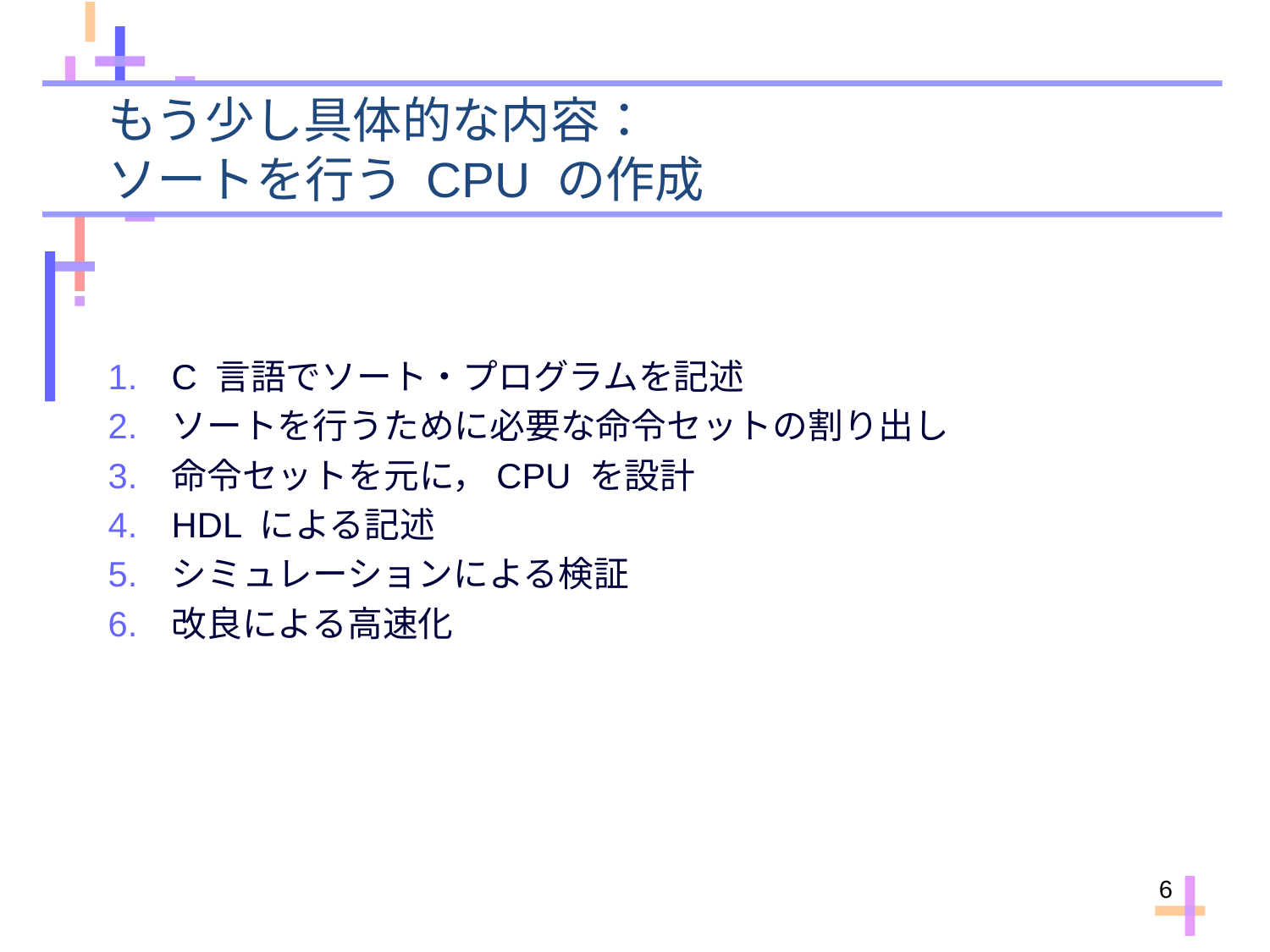

# もう少し具体的な内容： ソートを行う CPU の作成
C 言語でソート・プログラムを記述
ソートを行うために必要な命令セットの割り出し
命令セットを元に，CPU を設計
HDL による記述
シミュレーションによる検証
改良による高速化

6